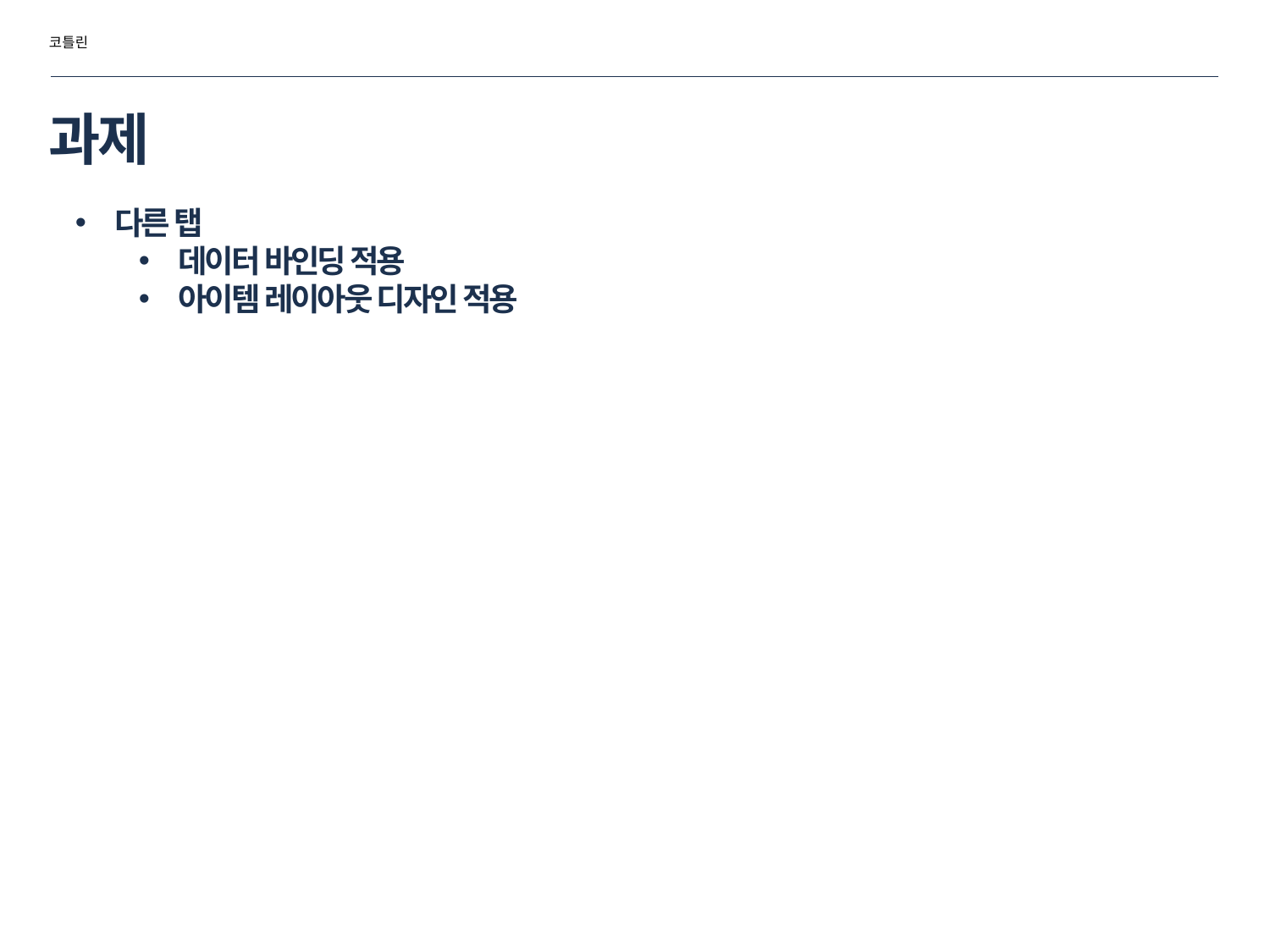

코틀린
# 과제
다른 탭
데이터 바인딩 적용
아이템 레이아웃 디자인 적용